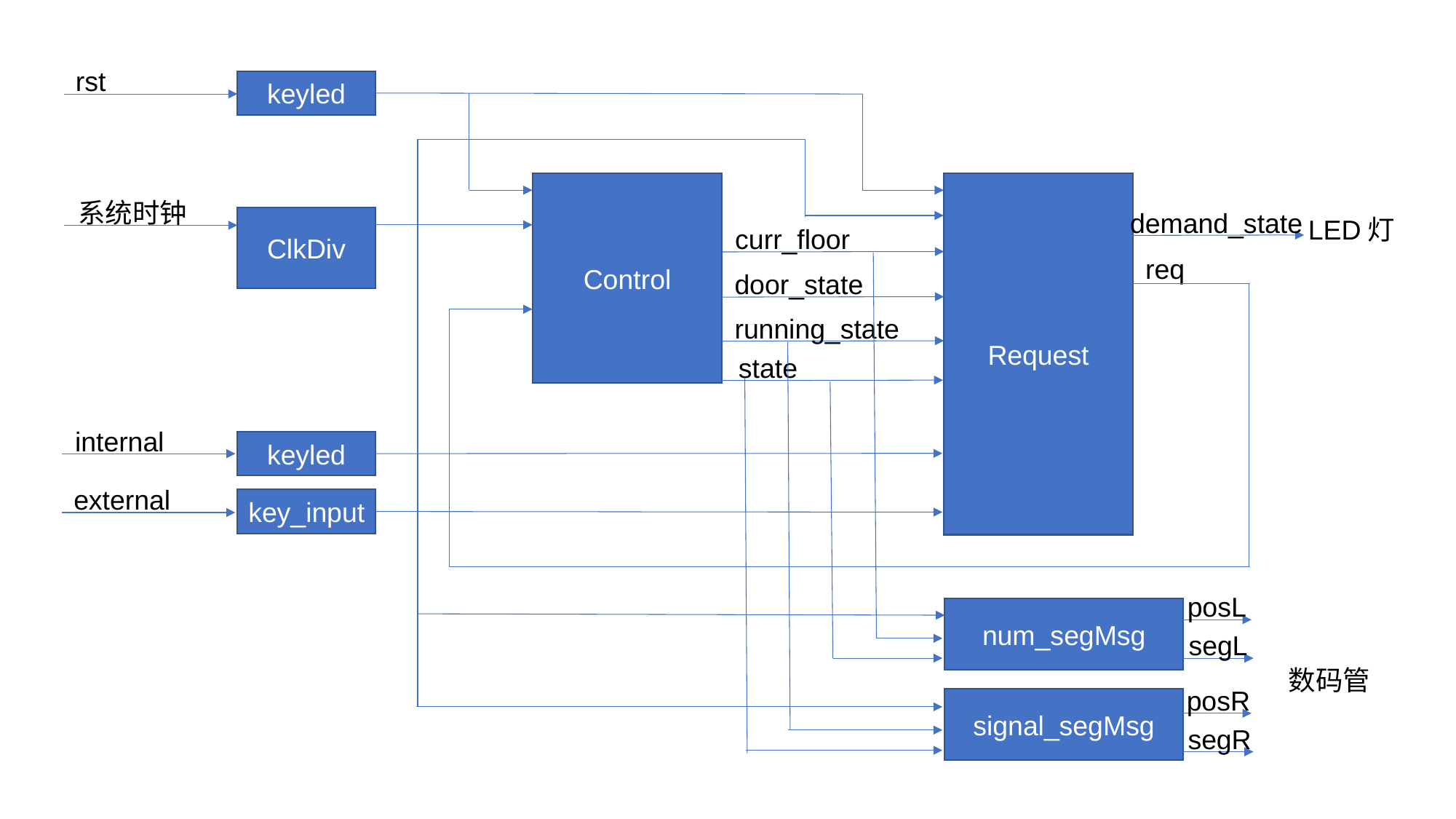

rst
keyled
Control
Request
系统时钟
demand_state
LED灯
ClkDiv
curr_floor
req
door_state
running_state
state
internal
keyled
external
key_input
posL
num_segMsg
segL
数码管
posR
signal_segMsg
segR